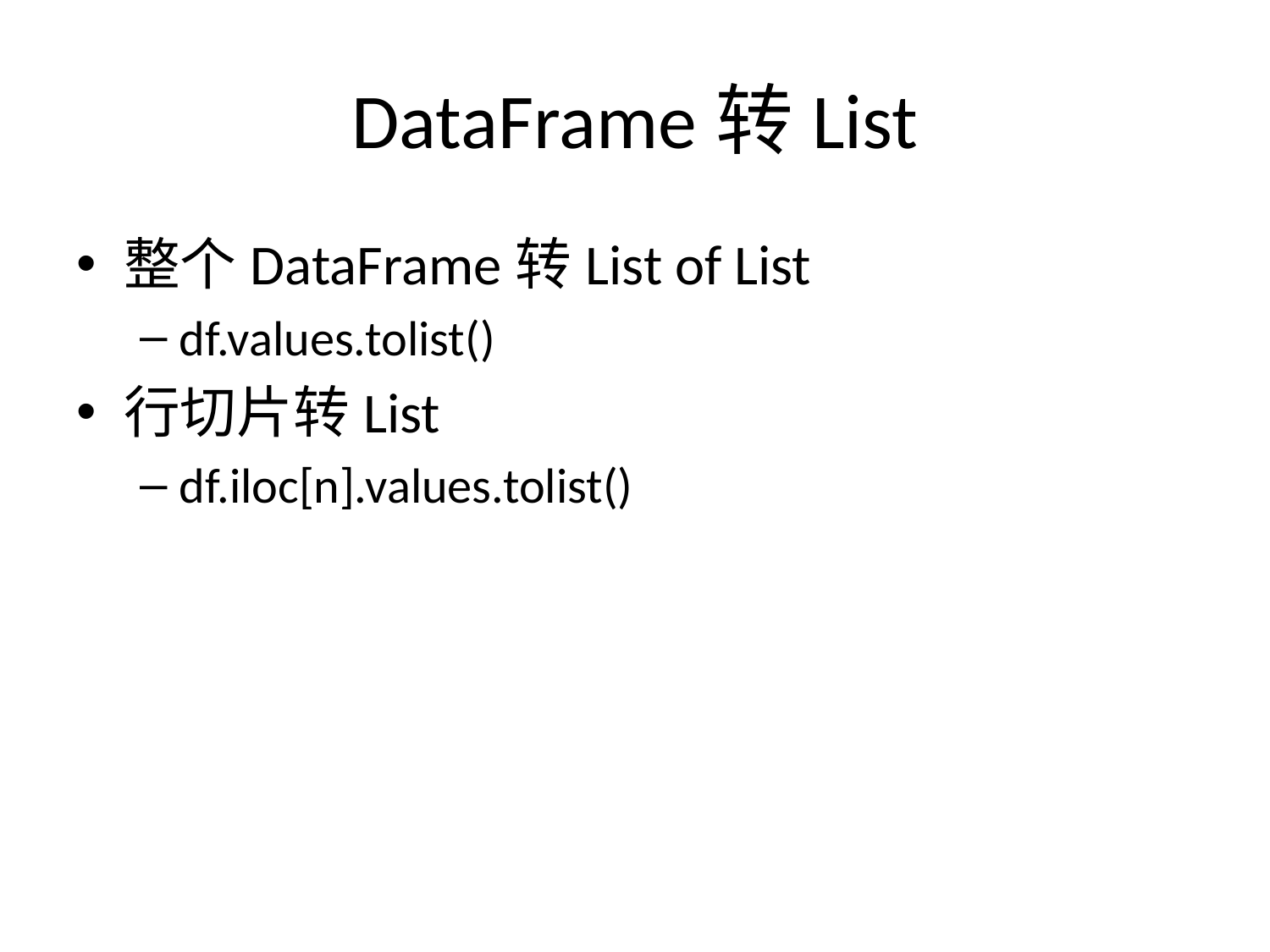

# DataFrame转List
整个DataFrame转List of List
df.values.tolist()
行切片转List
df.iloc[n].values.tolist()